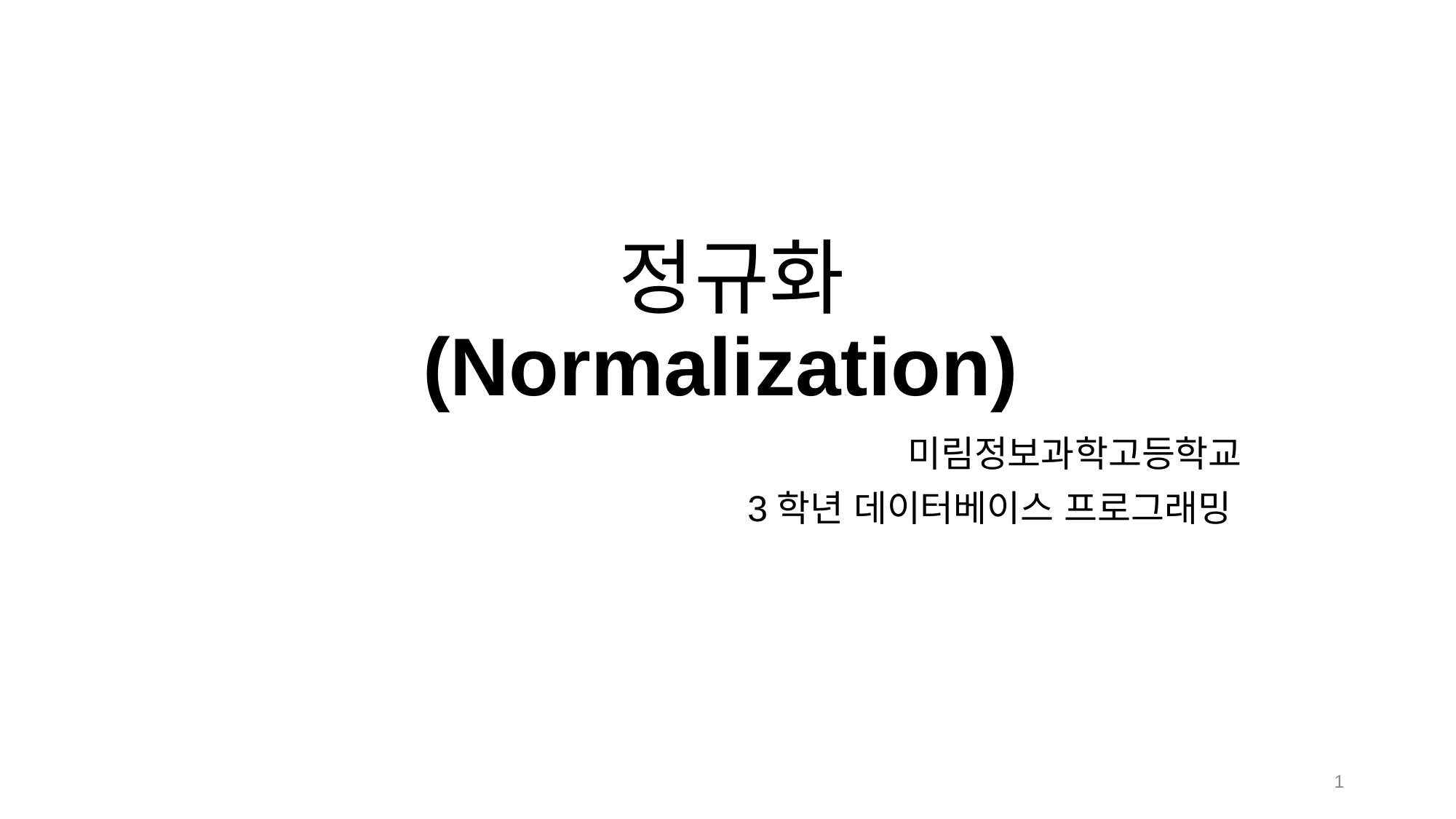

# 정규화 (Normalization)
미림정보과학고등학교
3학년 데이터베이스 프로그래밍
1